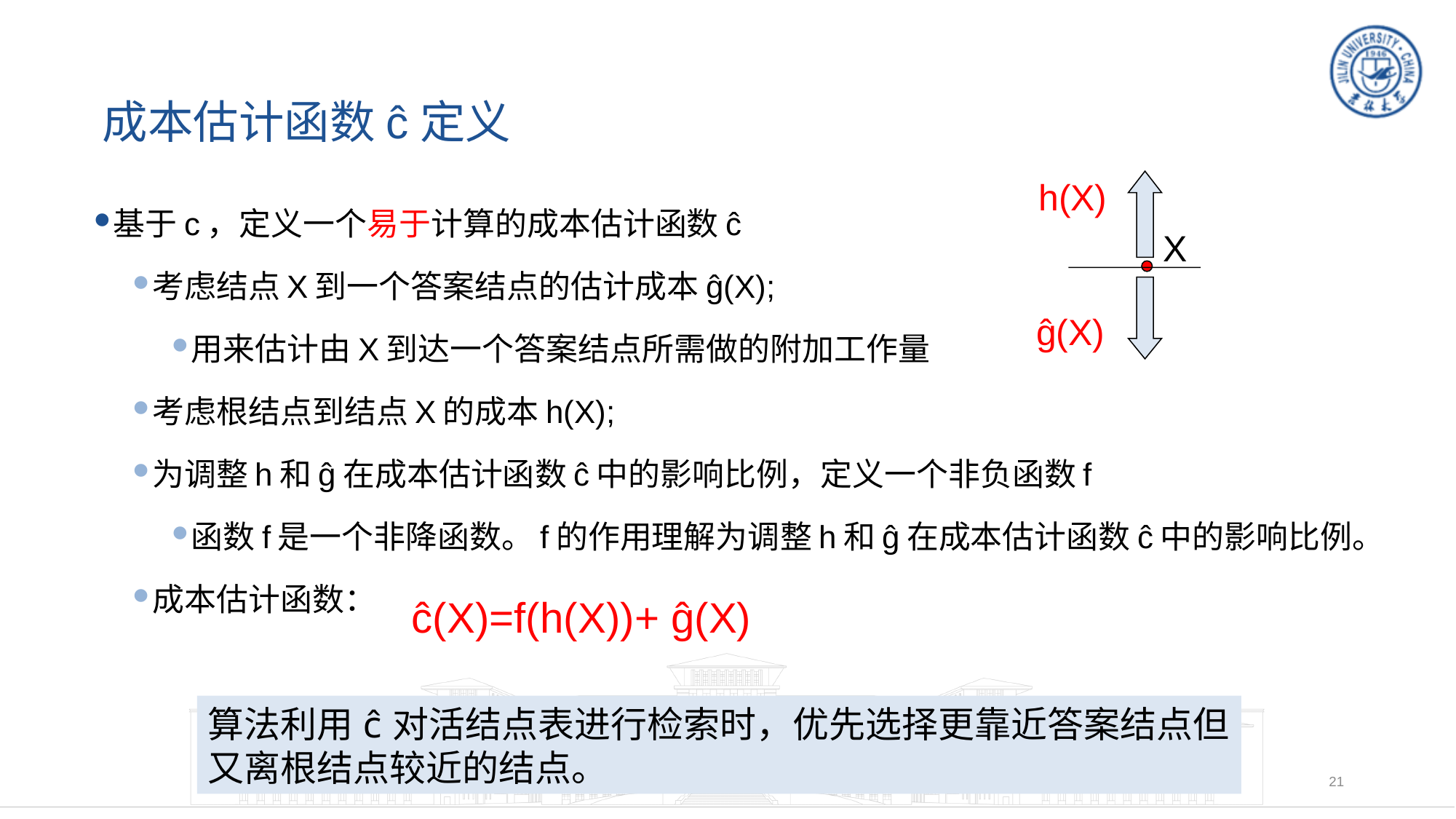

# 成本估计函数ĉ定义
h(X)

基于c，定义一个易于计算的成本估计函数ĉ
考虑结点X到一个答案结点的估计成本ĝ(X);
用来估计由X到达一个答案结点所需做的附加工作量
考虑根结点到结点X的成本h(X);
为调整h和ĝ在成本估计函数ĉ中的影响比例，定义一个非负函数f
函数f是一个非降函数。f的作用理解为调整h和ĝ在成本估计函数ĉ中的影响比例。
成本估计函数：

X

ĝ(X)
ĉ(X)=f(h(X))+ ĝ(X)
算法利用ĉ对活结点表进行检索时，优先选择更靠近答案结点但又离根结点较近的结点。
21